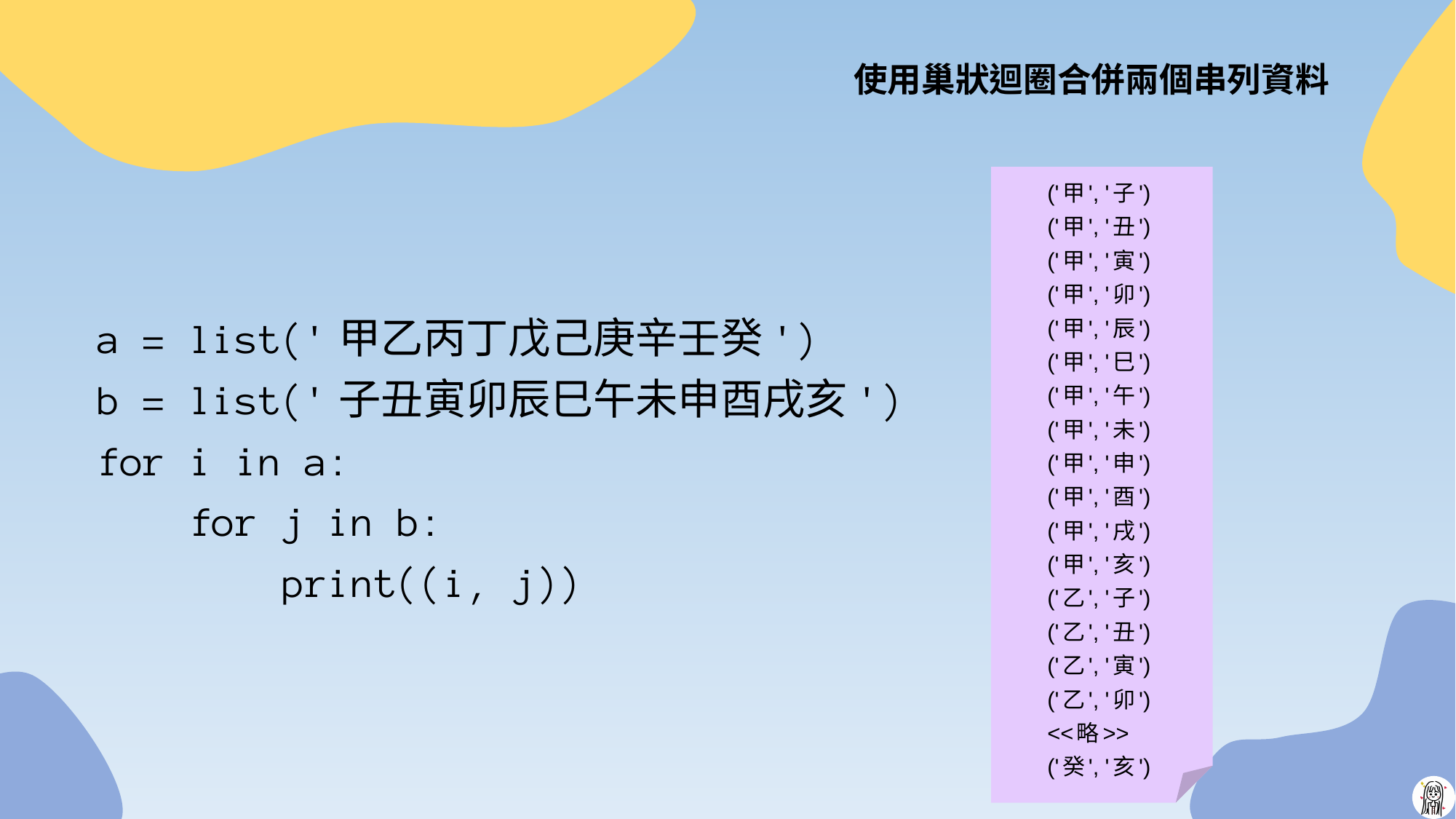

# 使用巢狀迴圈合併兩個串列資料

('甲', '子')
('甲', '丑')
('甲', '寅')
('甲', '卯')
('甲', '辰')
('甲', '巳')
('甲', '午')
('甲', '未')
('甲', '申')
('甲', '酉')
('甲', '戌')
('甲', '亥')
('乙', '子')
('乙', '丑')
('乙', '寅')
('乙', '卯')
<<略>>
('癸', '亥')
a = list('甲乙丙丁戊己庚辛壬癸')
b = list('子丑寅卯辰巳午未申酉戌亥')
for i in a:
    for j in b:
        print((i, j))
19